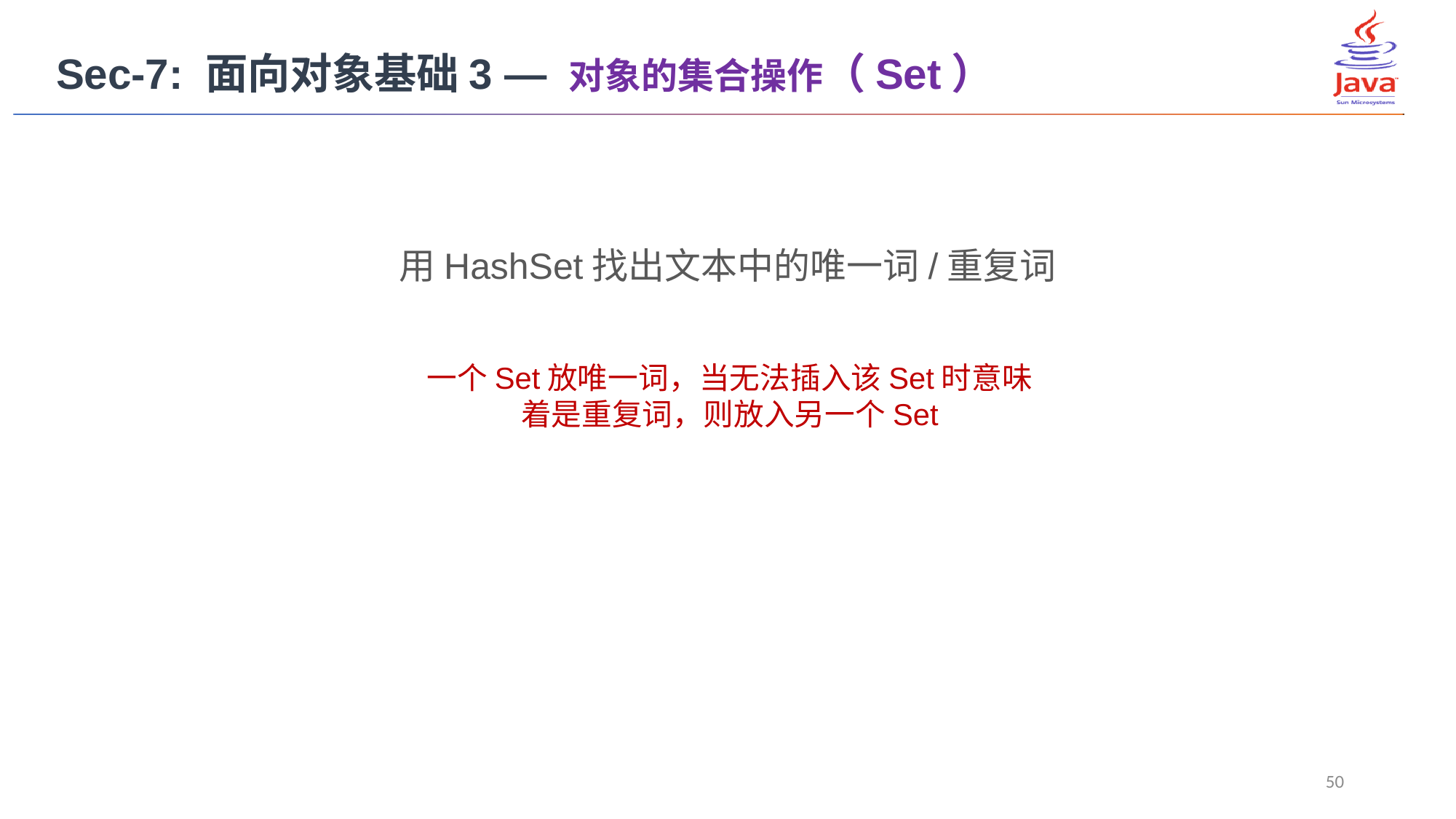

Sec-7: 面向对象基础3 — 对象的集合操作（Set）
用HashSet找出文本中的唯一词/重复词
一个Set放唯一词，当无法插入该Set时意味着是重复词，则放入另一个Set
50